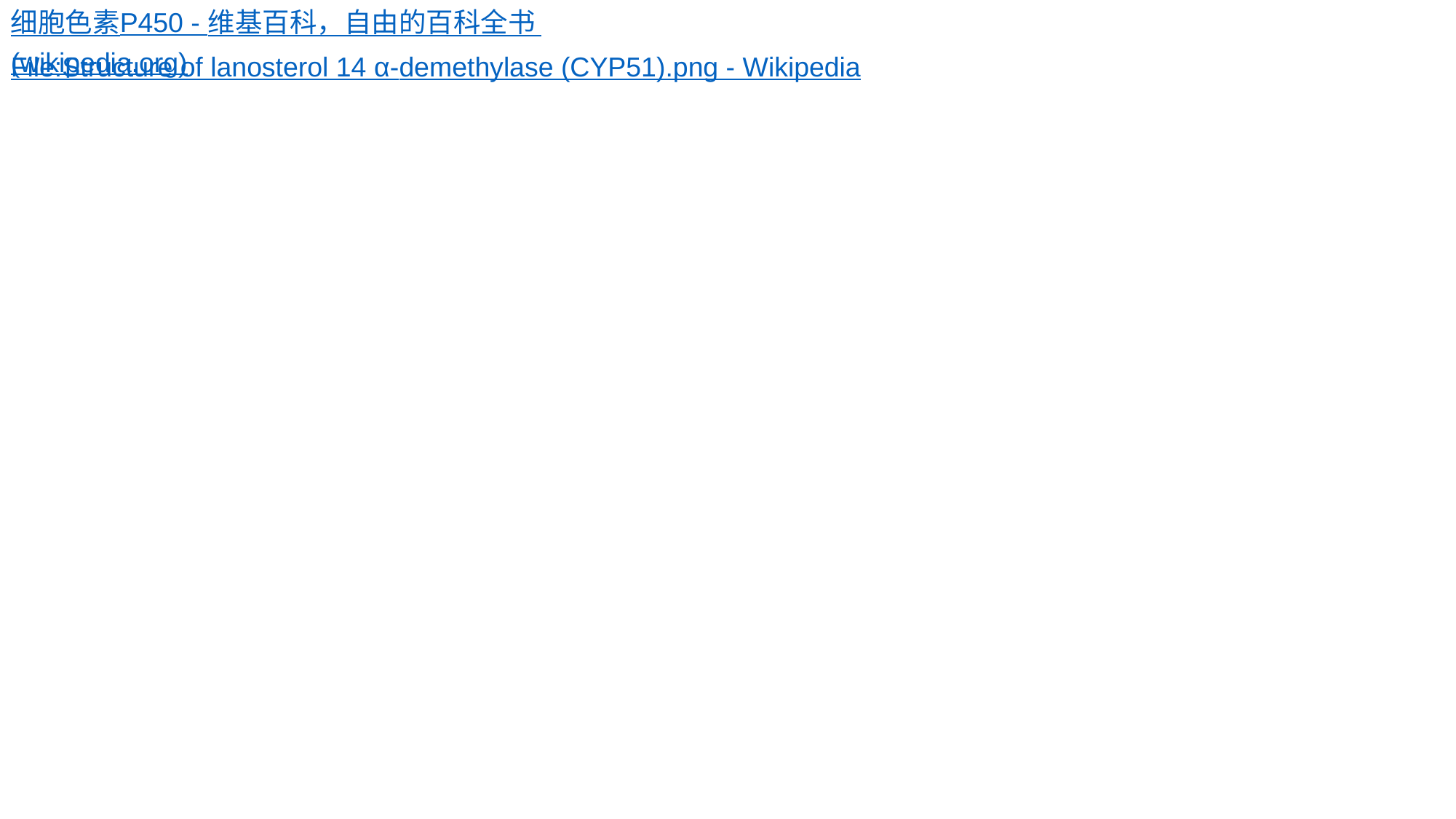

细胞色素P450 - 维基百科，自由的百科全书 (wikipedia.org)
File:Structure of lanosterol 14 α-demethylase (CYP51).png - Wikipedia